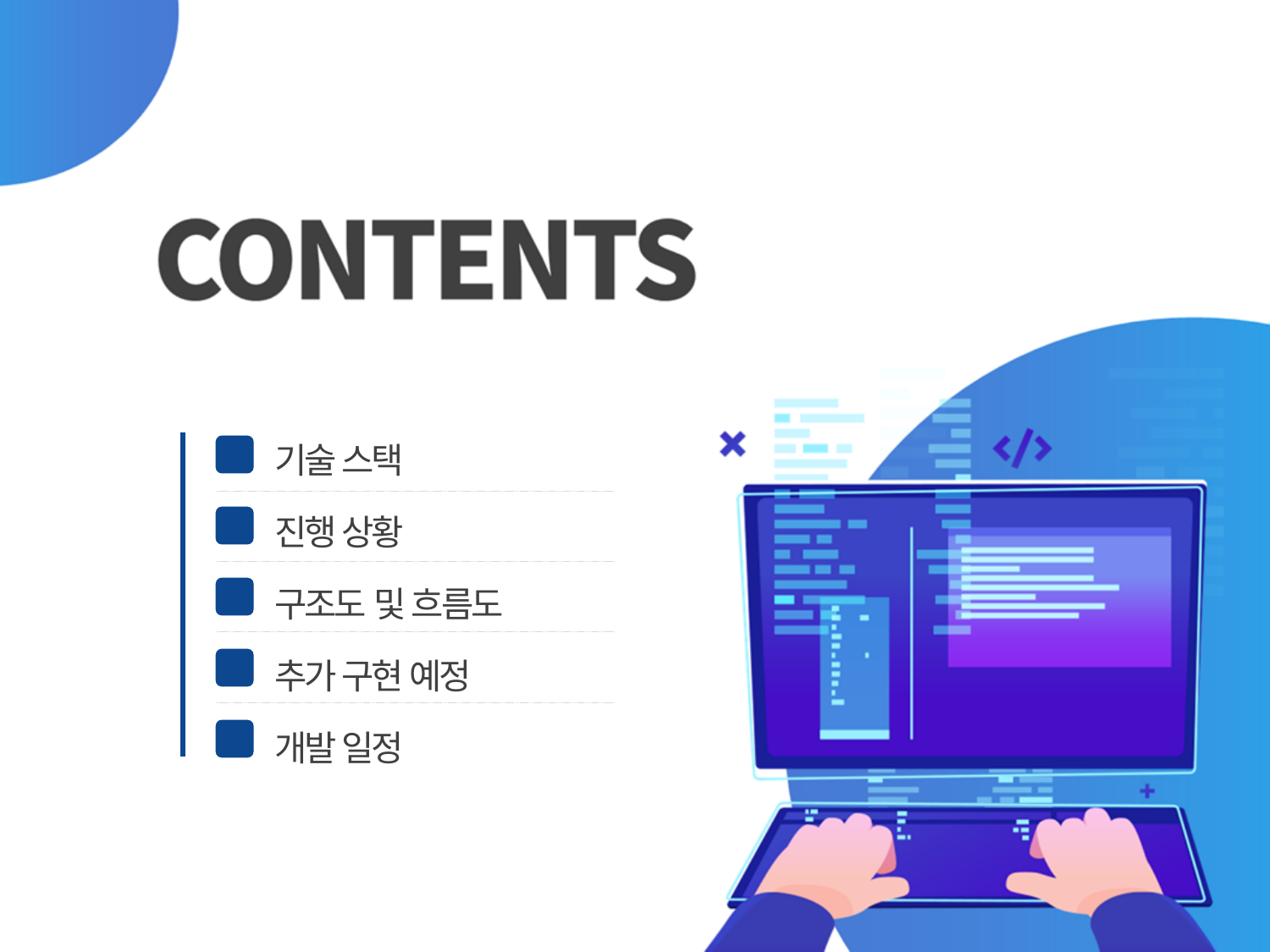

기술 스택
진행 상황
구조도 및 흐름도
추가 구현 예정
개발 일정
01
02
03
04
05